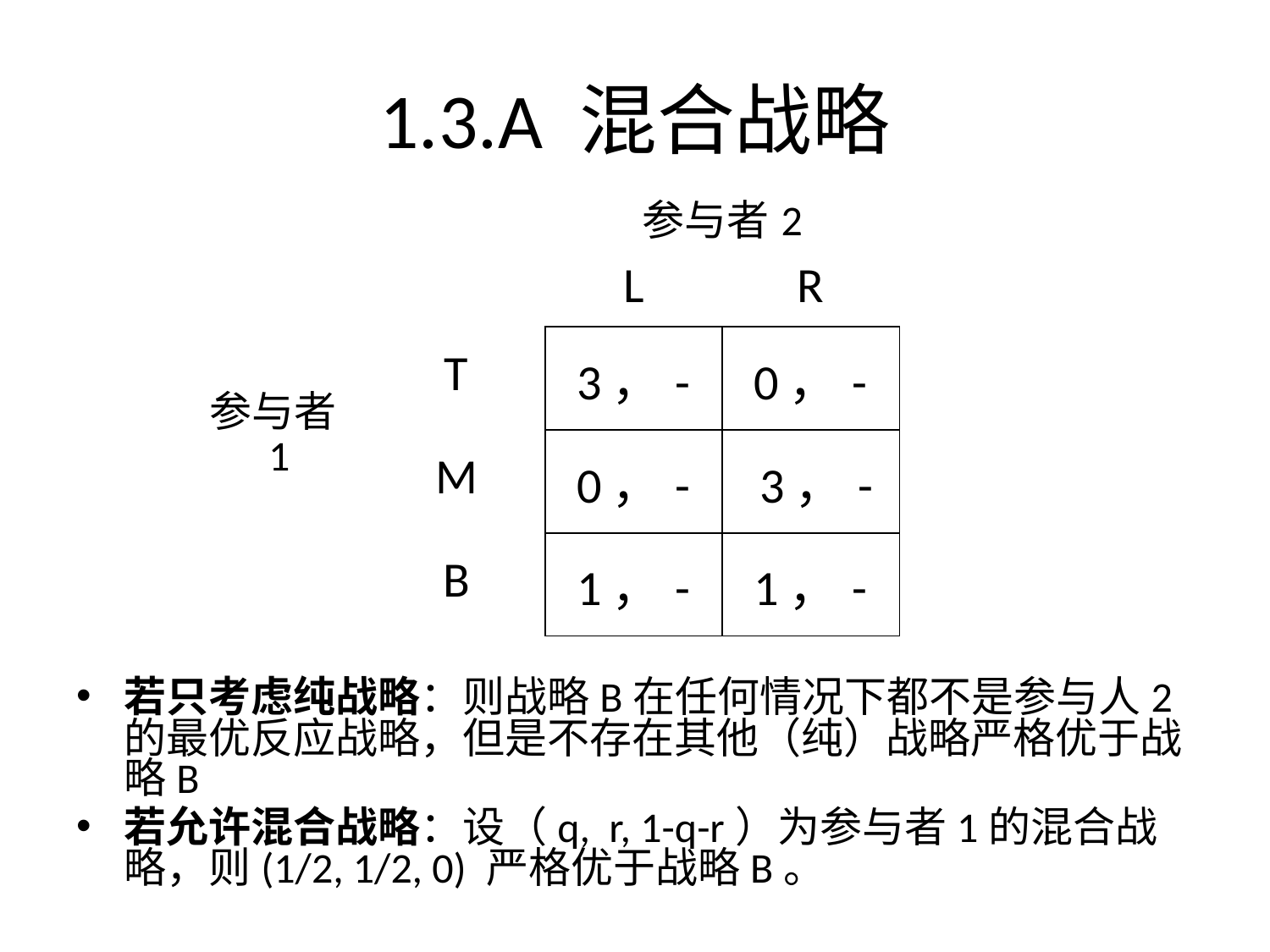

# 1.3.A 混合战略
|  |  | 参与者2 |  |
| --- | --- | --- | --- |
|  |  | L | R |
| 参与者1 | T | 3，- | 0，- |
|  | M | 0，- | 3，- |
|  | B | 1，- | 1，- |

若只考虑纯战略：则战略B在任何情况下都不是参与人2的最优反应战略，但是不存在其他（纯）战略严格优于战略B
若允许混合战略：设（q,  r, 1-q-r）为参与者1的混合战略，则(1/2, 1/2, 0) 严格优于战略B。